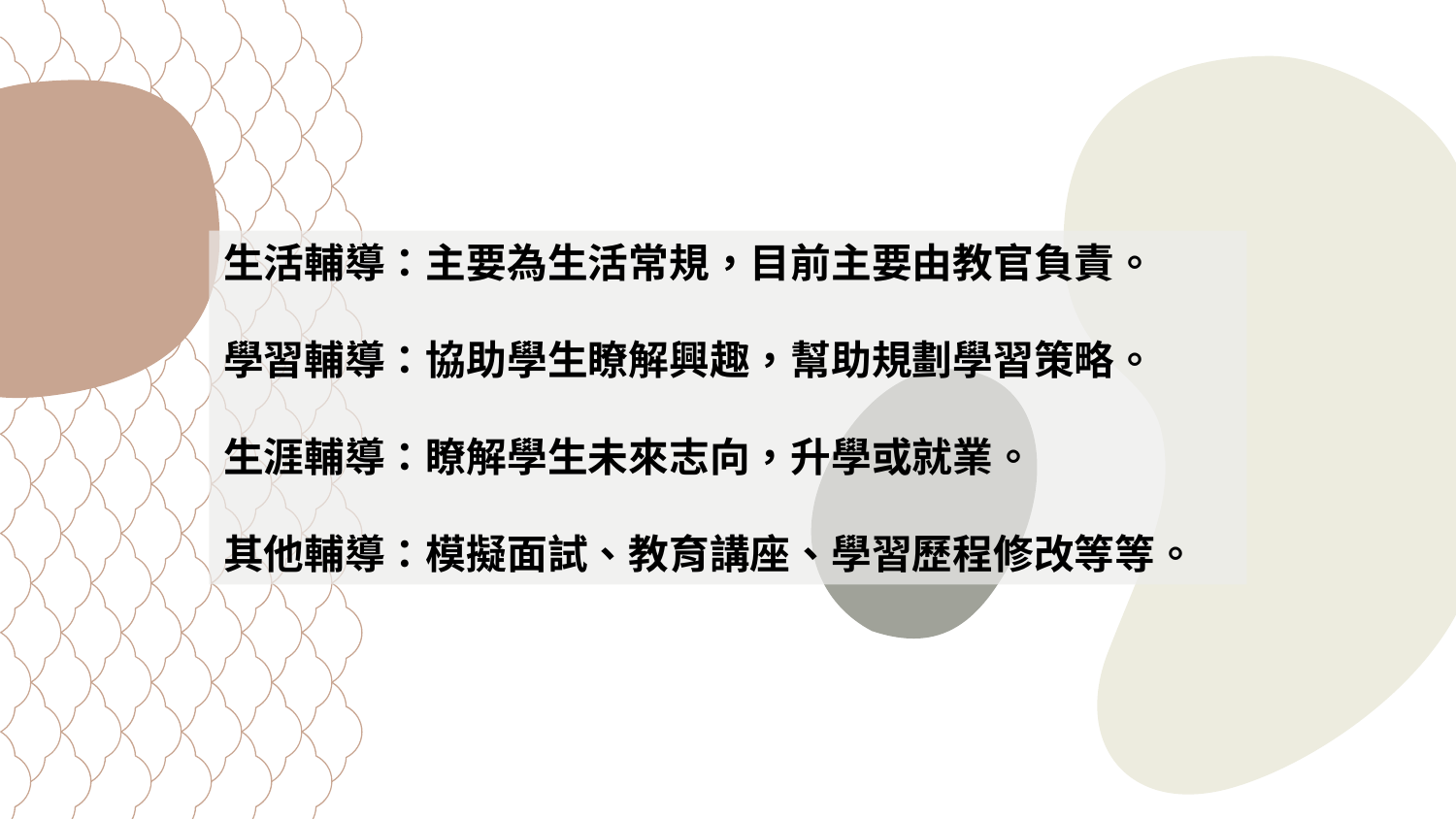

生活輔導：主要為生活常規，目前主要由教官負責。

學習輔導：協助學生瞭解興趣，幫助規劃學習策略。

生涯輔導：瞭解學生未來志向，升學或就業。

其他輔導：模擬面試、教育講座、學習歷程修改等等。